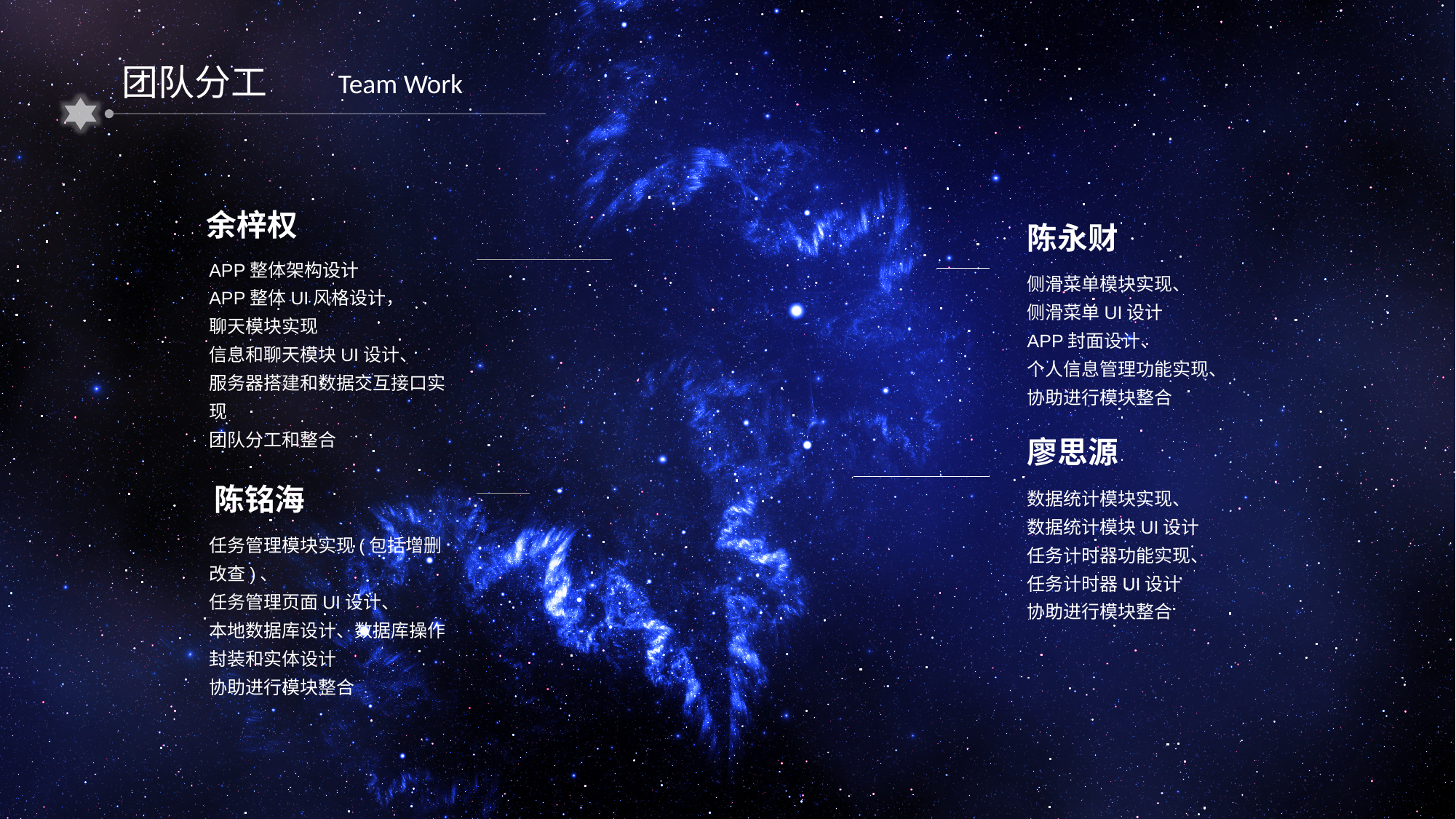

团队分工
Team Work
余梓权
陈永财
APP整体架构设计
APP整体UI风格设计，
聊天模块实现
信息和聊天模块UI设计、
服务器搭建和数据交互接口实现
团队分工和整合
侧滑菜单模块实现、
侧滑菜单UI设计
APP封面设计、
个人信息管理功能实现、
协助进行模块整合

廖思源
陈铭海
数据统计模块实现、
数据统计模块UI设计
任务计时器功能实现、
任务计时器UI设计
协助进行模块整合
任务管理模块实现(包括增删改查)、
任务管理页面UI设计、
本地数据库设计、数据库操作封装和实体设计
协助进行模块整合